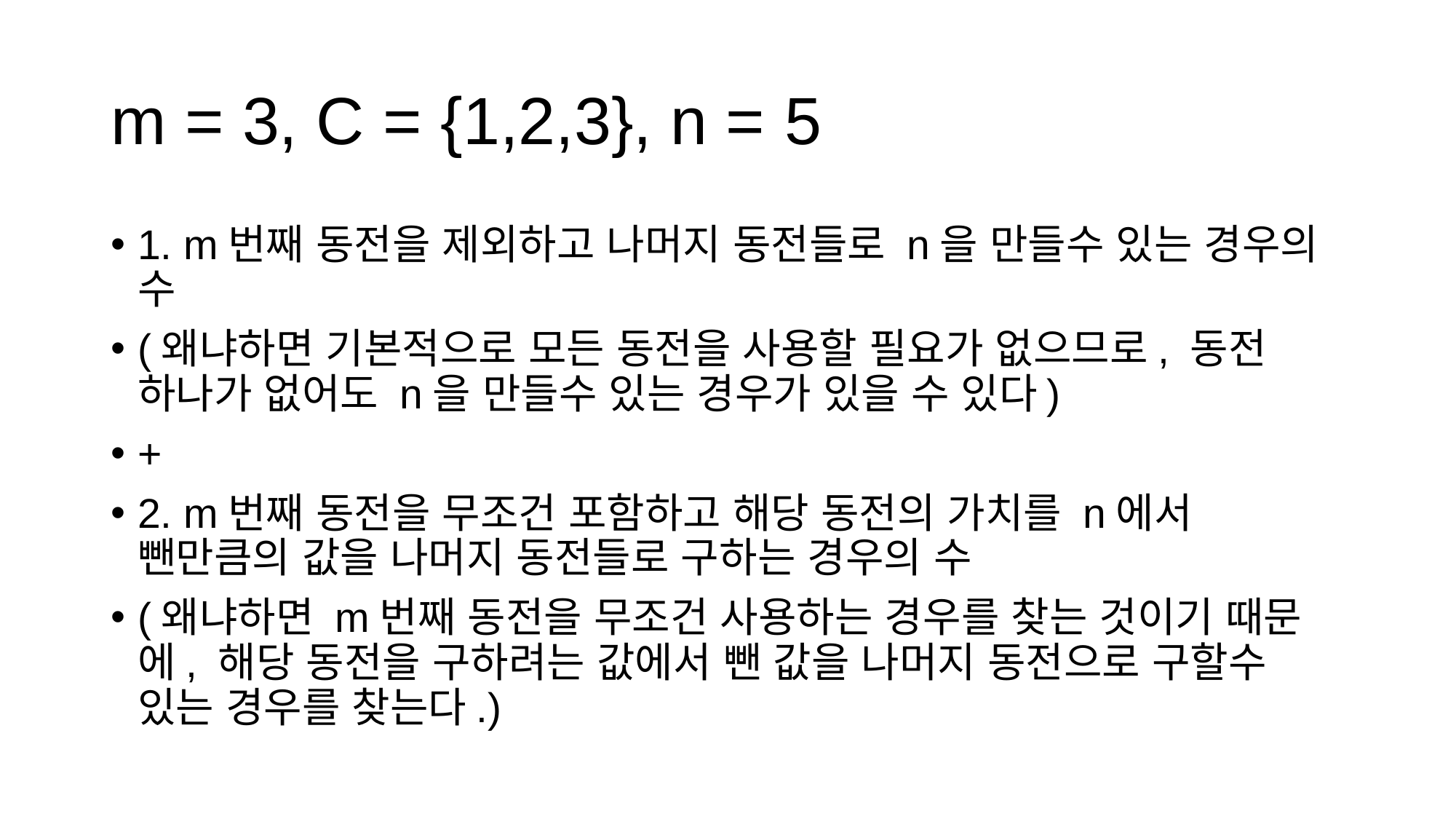

# m = 3, C = {1,2,3}, n = 5
1. m번째 동전을 제외하고 나머지 동전들로 n을 만들수 있는 경우의 수
(왜냐하면 기본적으로 모든 동전을 사용할 필요가 없으므로, 동전 하나가 없어도 n을 만들수 있는 경우가 있을 수 있다)
+
2. m번째 동전을 무조건 포함하고 해당 동전의 가치를 n에서 뺀만큼의 값을 나머지 동전들로 구하는 경우의 수
(왜냐하면 m번째 동전을 무조건 사용하는 경우를 찾는 것이기 때문에, 해당 동전을 구하려는 값에서 뺀 값을 나머지 동전으로 구할수 있는 경우를 찾는다.)